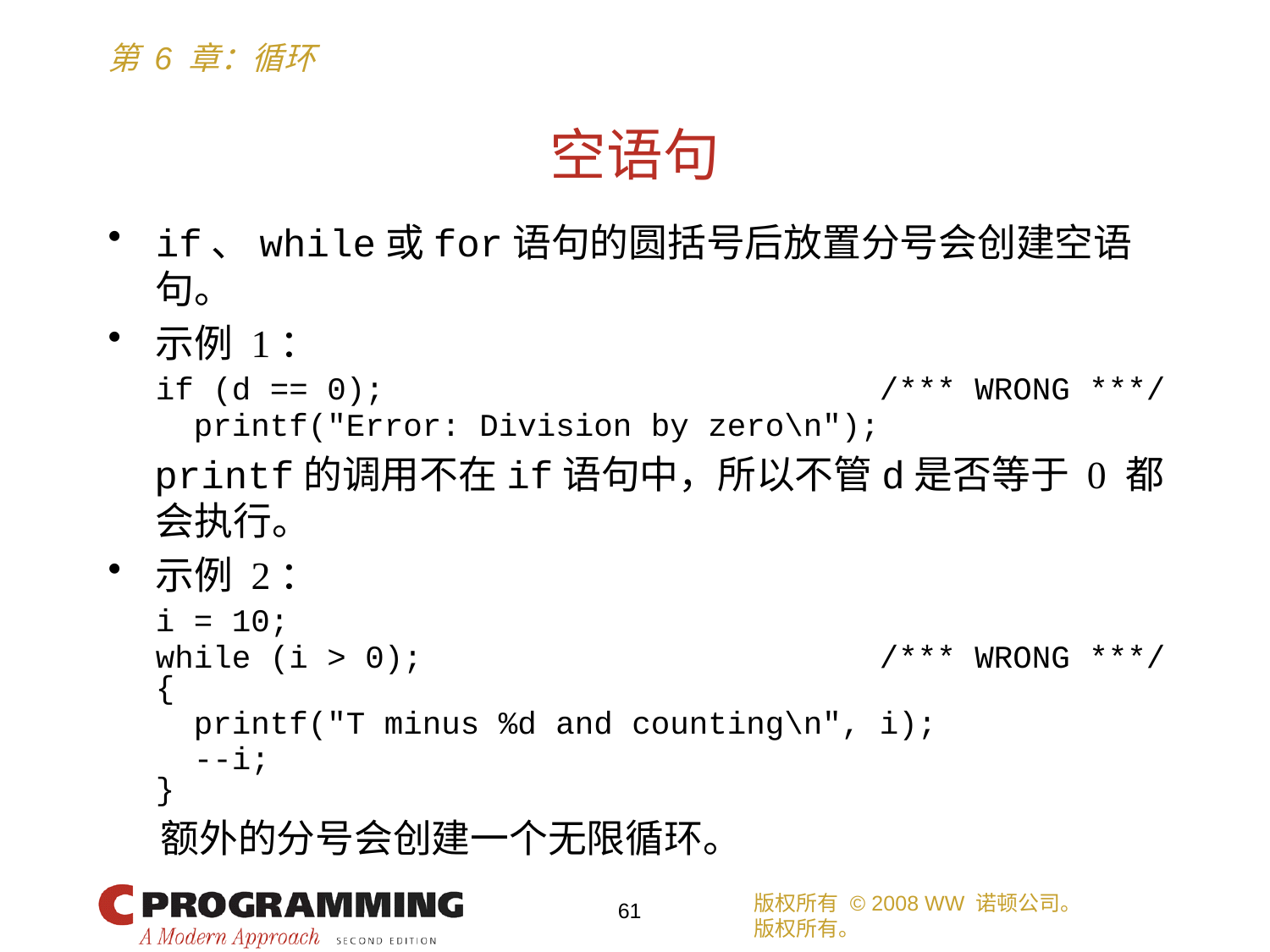

# 空语句
if、while或for语句的圆括号后放置分号会创建空语句。
示例 1：
	if (d == 0);                          /*** WRONG ***/
	  printf("Error: Division by zero\n");
  printf的调用不在if语句中，所以不管d是否等于 0 都会执行。
示例 2：
	i = 10;
	while (i > 0);                        /*** WRONG ***/
	{
	  printf("T minus %d and counting\n", i);
	  --i;
	}
     额外的分号会创建一个无限循环。
版权所有 © 2008 WW 诺顿公司。
版权所有。
61